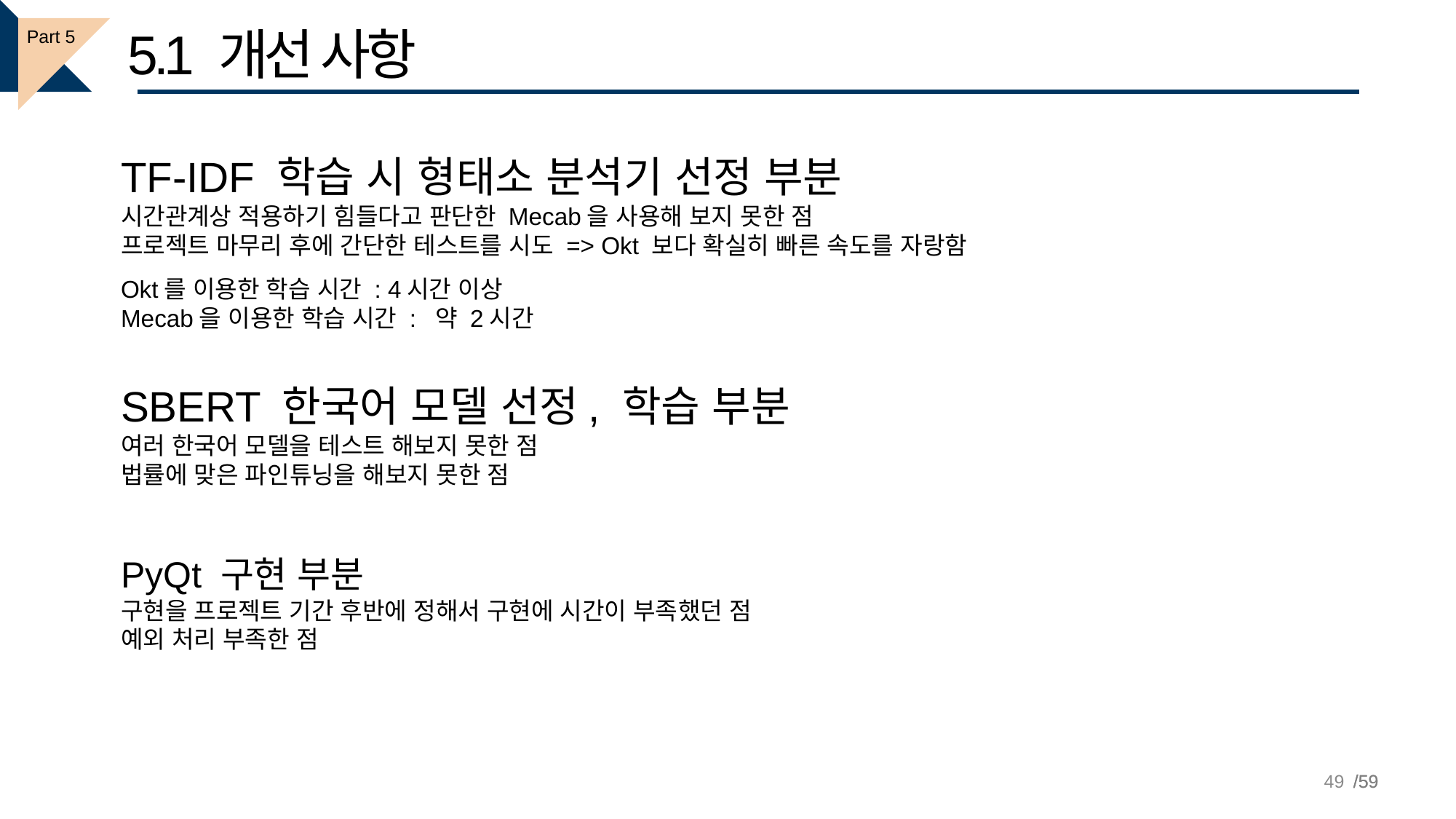

5.1 개선 사항

Part 5
TF-IDF 학습 시 형태소 분석기 선정 부분
시간관계상 적용하기 힘들다고 판단한 Mecab을 사용해 보지 못한 점
프로젝트 마무리 후에 간단한 테스트를 시도 => Okt 보다 확실히 빠른 속도를 자랑함

Okt를 이용한 학습 시간 : 4시간 이상
Mecab을 이용한 학습 시간 :  약 2시간
SBERT 한국어 모델 선정, 학습 부분
여러 한국어 모델을 테스트 해보지 못한 점
법률에 맞은 파인튜닝을 해보지 못한 점
PyQt 구현 부분
구현을 프로젝트 기간 후반에 정해서 구현에 시간이 부족했던 점
예외 처리 부족한 점
49